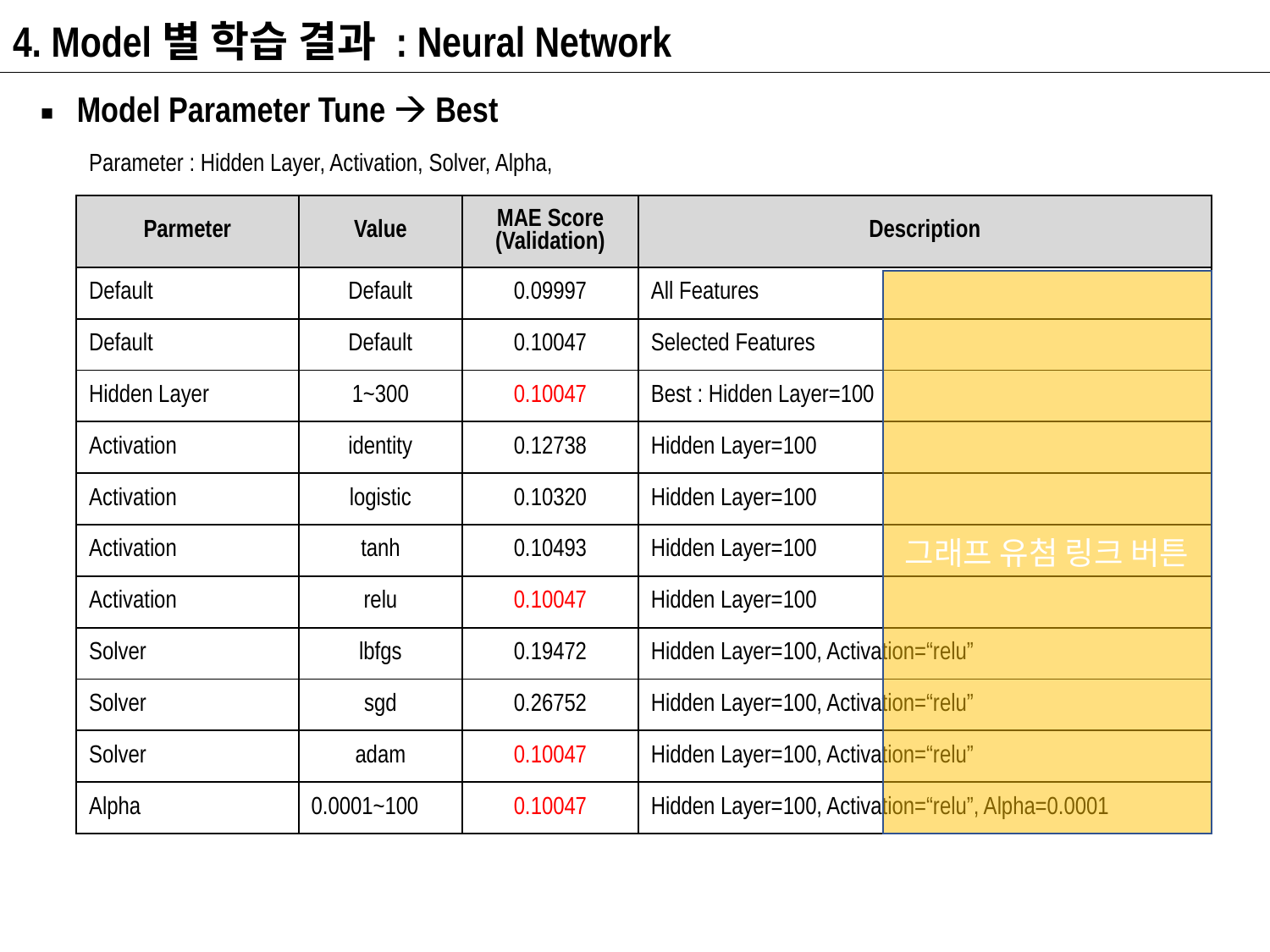

4. Model별 학습 결과 : Neural Network
Model Parameter Tune 🡪 Best
Parameter : Hidden Layer, Activation, Solver, Alpha,
| Parmeter | Value | MAE Score (Validation) | Description |
| --- | --- | --- | --- |
| Default | Default | 0.09997 | All Features |
| Default | Default | 0.10047 | Selected Features |
| Hidden Layer | 1~300 | 0.10047 | Best : Hidden Layer=100 |
| Activation | identity | 0.12738 | Hidden Layer=100 |
| Activation | logistic | 0.10320 | Hidden Layer=100 |
| Activation | tanh | 0.10493 | Hidden Layer=100 |
| Activation | relu | 0.10047 | Hidden Layer=100 |
| Solver | lbfgs | 0.19472 | Hidden Layer=100, Activation=“relu” |
| Solver | sgd | 0.26752 | Hidden Layer=100, Activation=“relu” |
| Solver | adam | 0.10047 | Hidden Layer=100, Activation=“relu” |
| Alpha | 0.0001~100 | 0.10047 | Hidden Layer=100, Activation=“relu”, Alpha=0.0001 |
그래프 유첨 링크 버튼